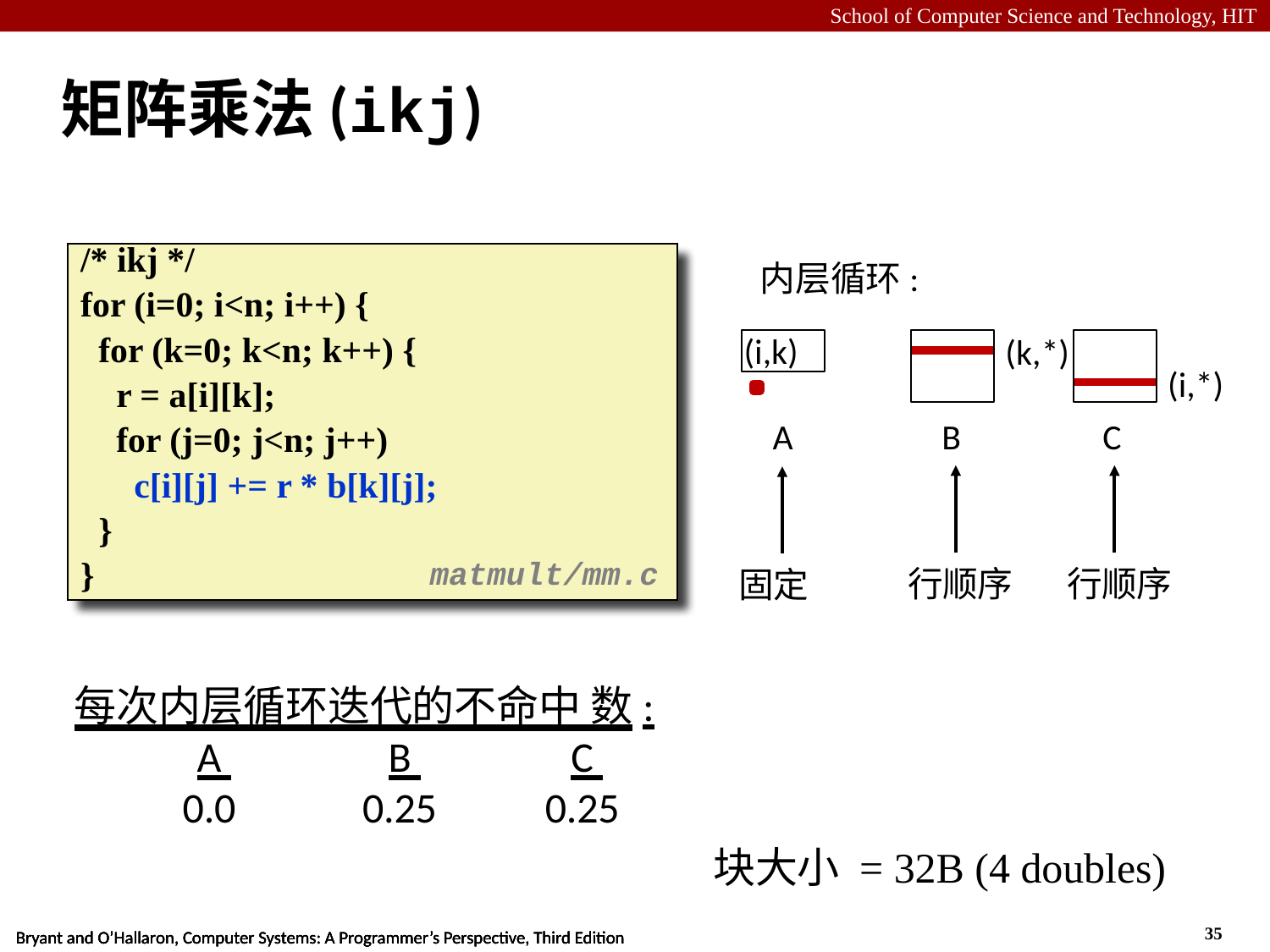

# 矩阵乘法(ikj)
/* ikj */
for (i=0; i<n; i++) {
  for (k=0; k<n; k++) {
    r = a[i][k];
    for (j=0; j<n; j++)
      c[i][j] += r * b[k][j];
  }
}
内层循环:
(k,*)
(i,k)

(i,*)

A
B
C

matmult/mm.c
行顺序
行顺序
固定
每次内层循环迭代的不命中 数:
A  0.0
B  0.25
C  0.25
块大小 = 32B (4 doubles)